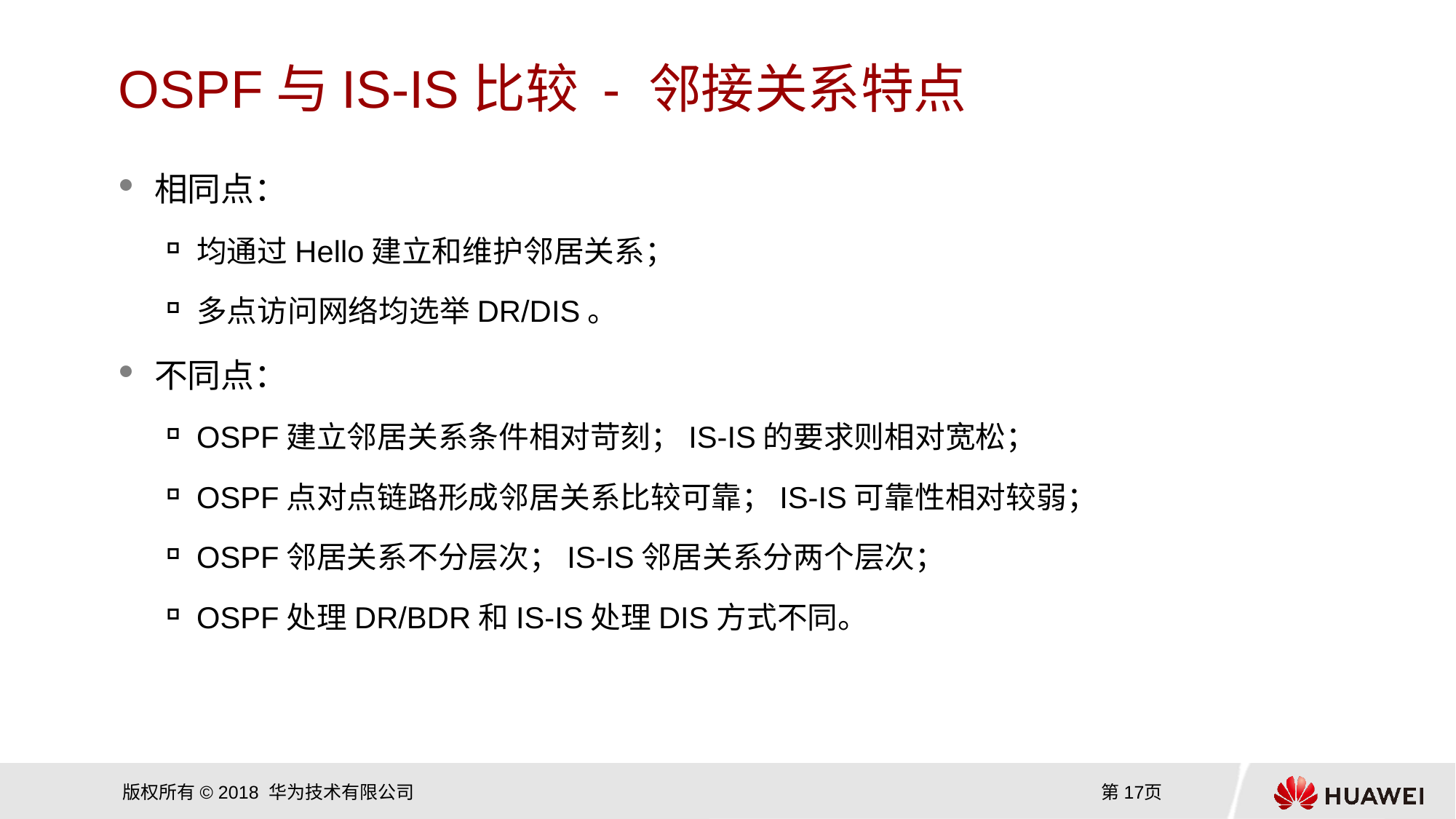

# OSPF与IS-IS比较 - 邻接关系特点
相同点：
均通过Hello建立和维护邻居关系；
多点访问网络均选举DR/DIS。
不同点：
OSPF建立邻居关系条件相对苛刻；IS-IS的要求则相对宽松；
OSPF点对点链路形成邻居关系比较可靠；IS-IS可靠性相对较弱；
OSPF邻居关系不分层次；IS-IS邻居关系分两个层次；
OSPF处理DR/BDR和IS-IS处理DIS方式不同。